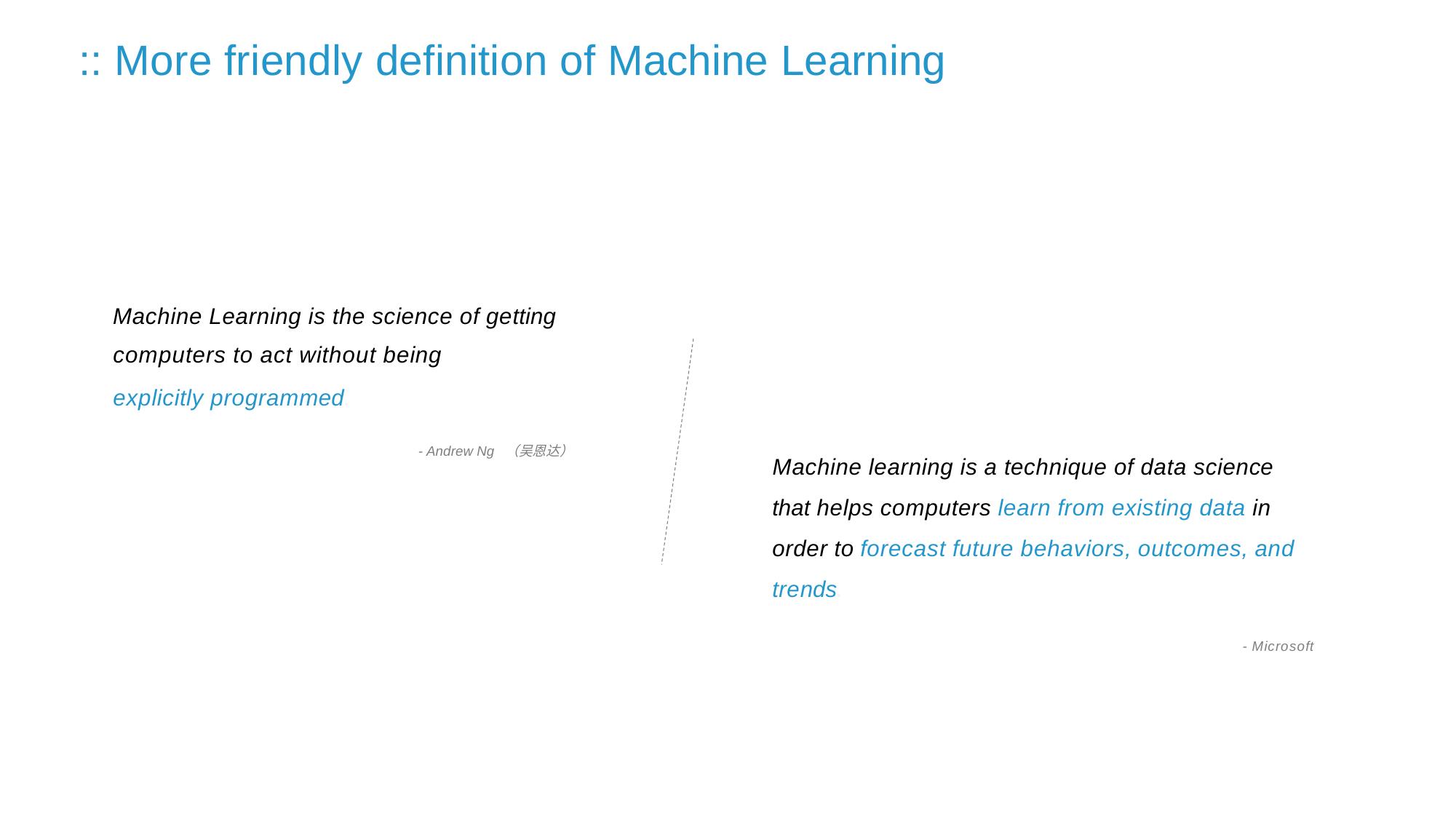

Created by: Jim Liang
:: More friendly definition of Machine Learning

Machine Learning is the science of getting   computers to act without being
explicitly programmed.

- Andrew Ng  （吴恩达）

Machine learning is a technique of data science that helps computers learn from existing data in order to forecast future behaviors, outcomes, and trends.

- Microsoft